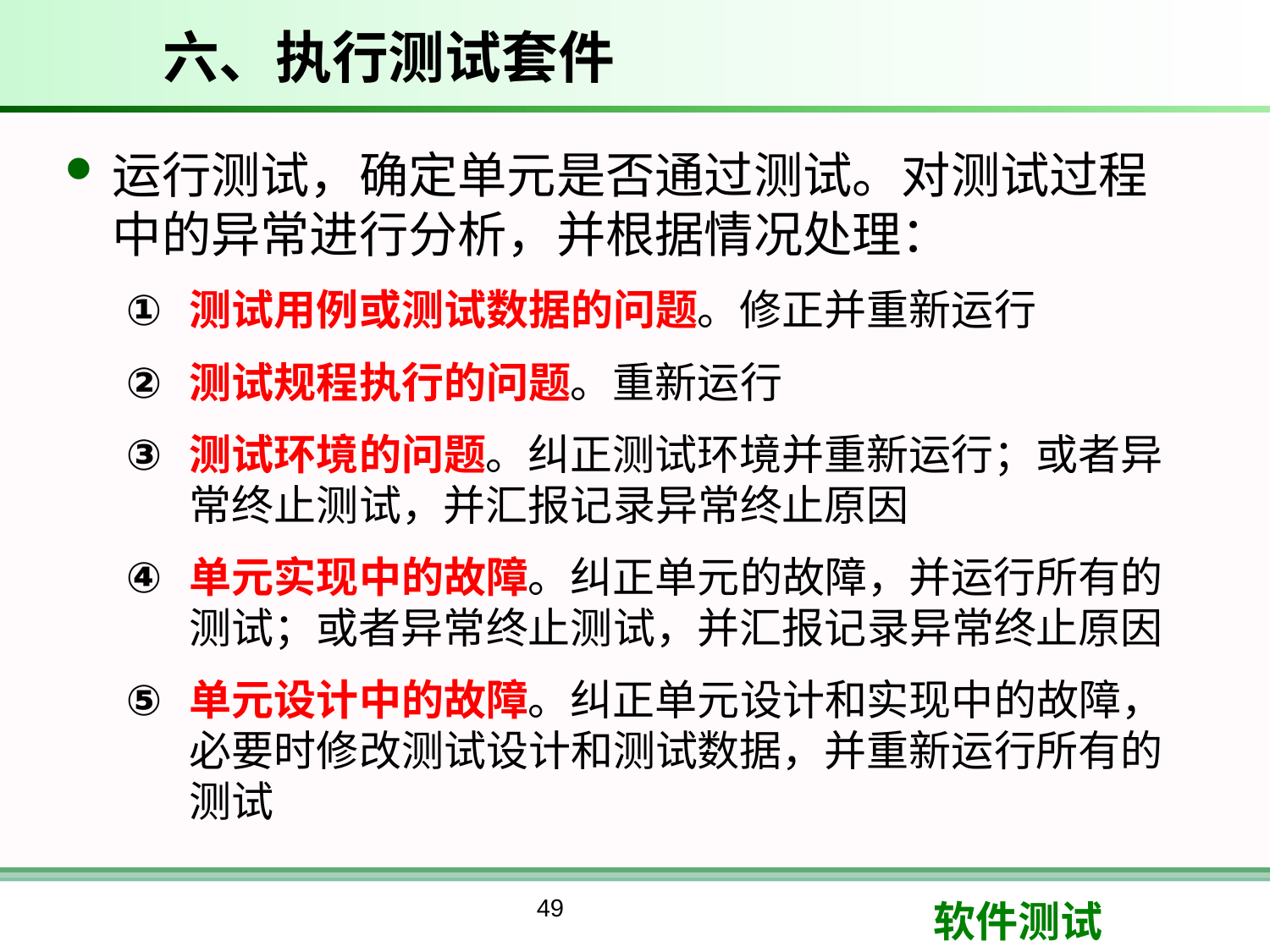

# 六、执行测试套件
运行测试，确定单元是否通过测试。对测试过程中的异常进行分析，并根据情况处理：
测试用例或测试数据的问题。修正并重新运行
测试规程执行的问题。重新运行
测试环境的问题。纠正测试环境并重新运行；或者异常终止测试，并汇报记录异常终止原因
单元实现中的故障。纠正单元的故障，并运行所有的测试；或者异常终止测试，并汇报记录异常终止原因
单元设计中的故障。纠正单元设计和实现中的故障，必要时修改测试设计和测试数据，并重新运行所有的测试

49